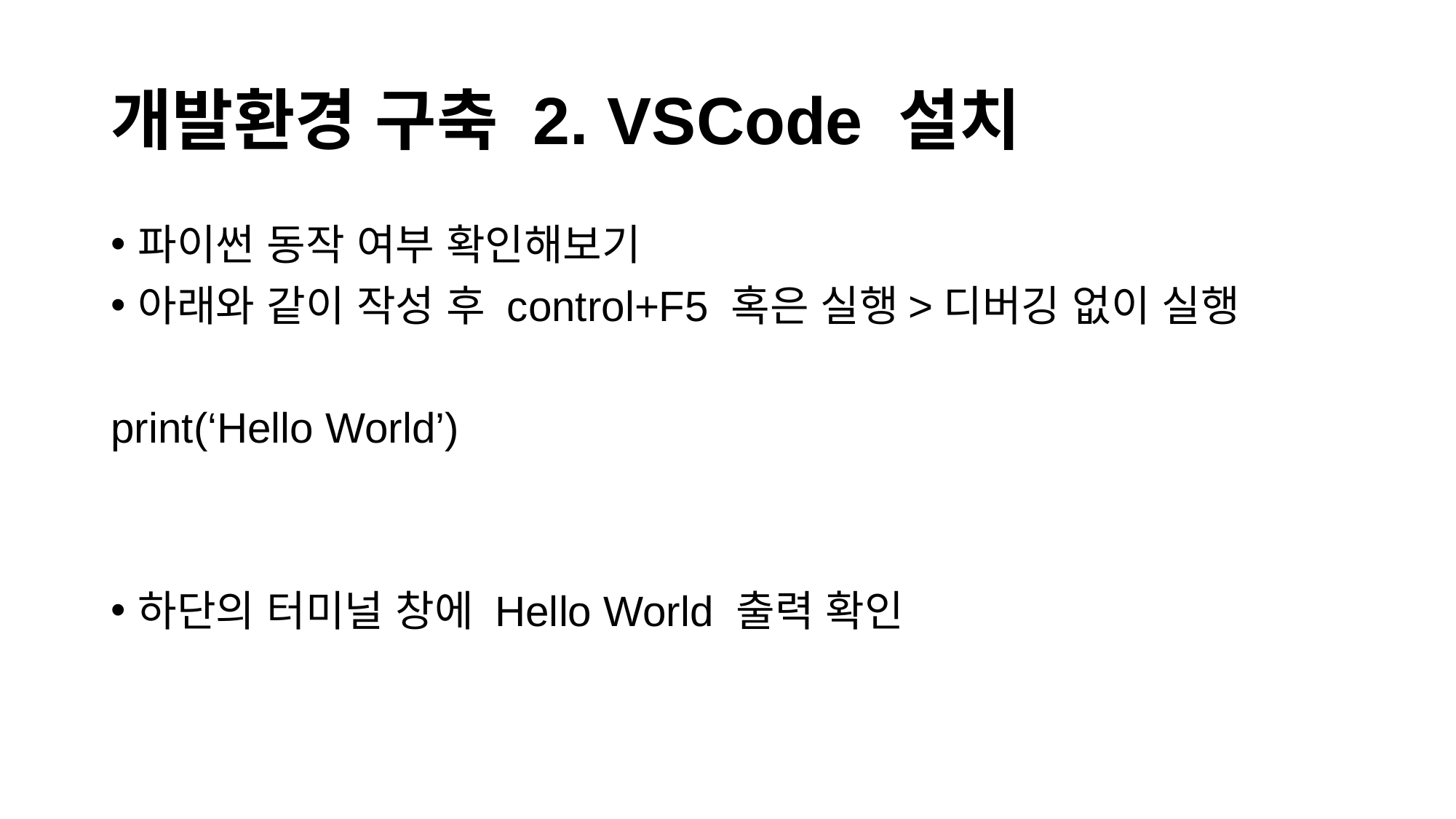

# 개발환경 구축 2. VSCode 설치
파이썬 동작 여부 확인해보기
아래와 같이 작성 후 control+F5 혹은 실행>디버깅 없이 실행

print(‘Hello World’)

하단의 터미널 창에 Hello World 출력 확인